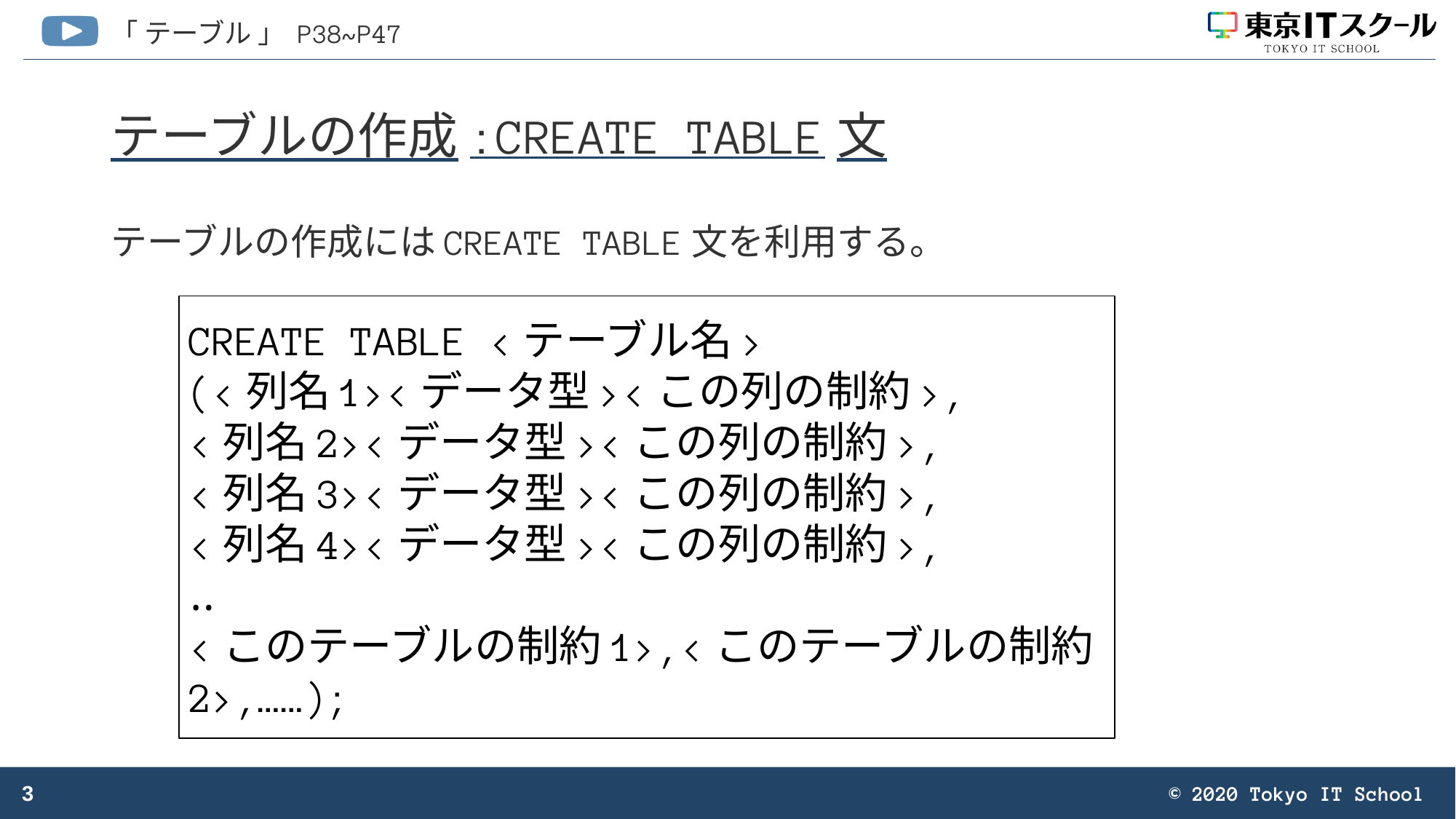

# テーブルの作成:CREATE TABLE文
テーブルの作成にはCREATE TABLE文を利用する。

CREATE TABLE <テーブル名>
(<列名1><データ型><この列の制約>,
<列名2><データ型><この列の制約>,
<列名3><データ型><この列の制約>,
<列名4><データ型><この列の制約>,
‥
<このテーブルの制約1>,<このテーブルの制約2>,……);

3